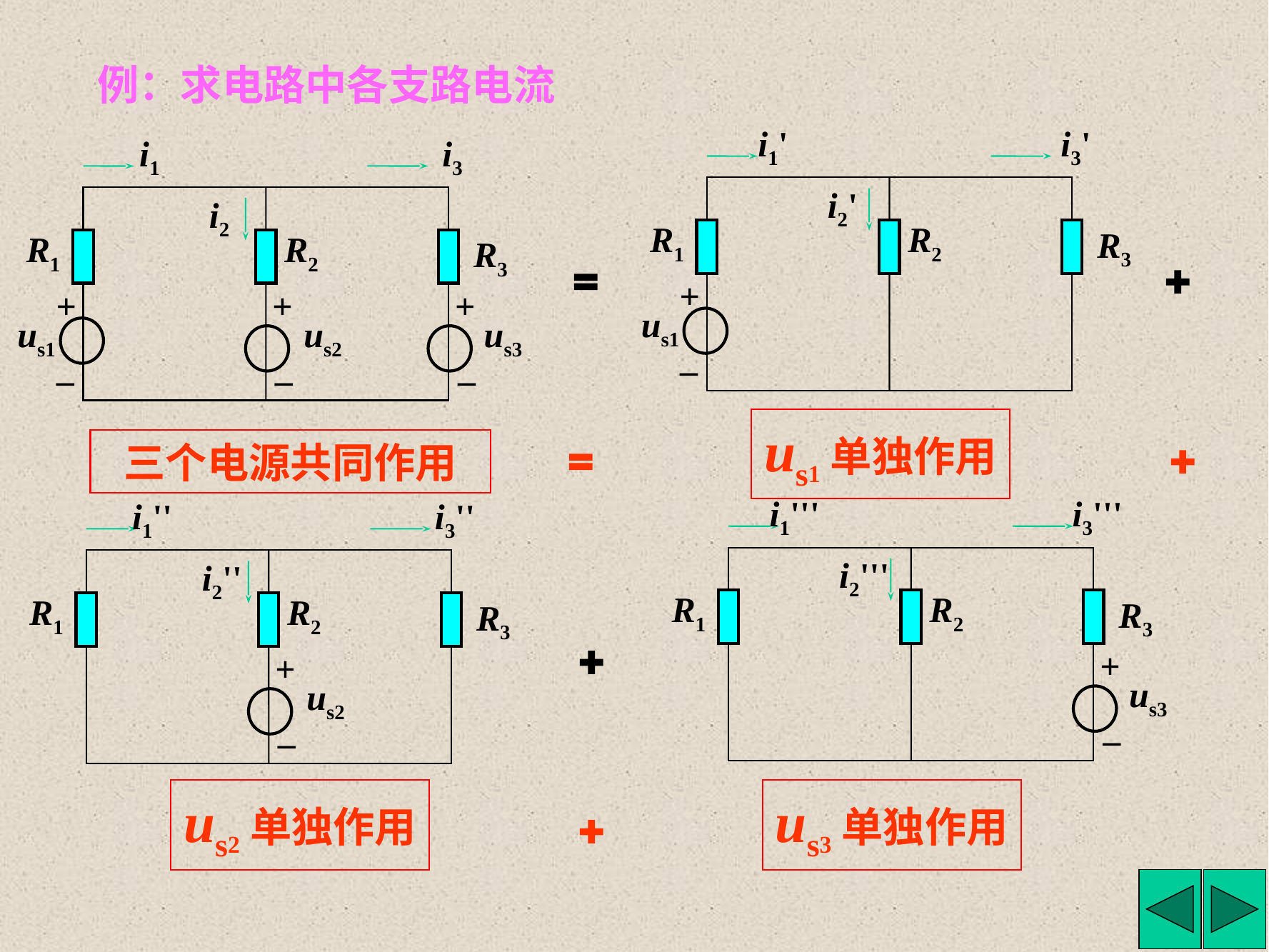

例：求电路中各支路电流
i1'
i3'

i2'

R1
R2
R3

+
us1

–
i1
i3

i2

R1
R2
R3

+
+
+
us1
us2
us3

–
–
–
=
+
us1单独作用
=
+
三个电源共同作用
i1'''
i3'''

i2'''

R1
R2
R3

+
us3

–
i1''
i3''

i2''

R1
R2
R3

+
us2

–
+
us2单独作用
us3单独作用
+